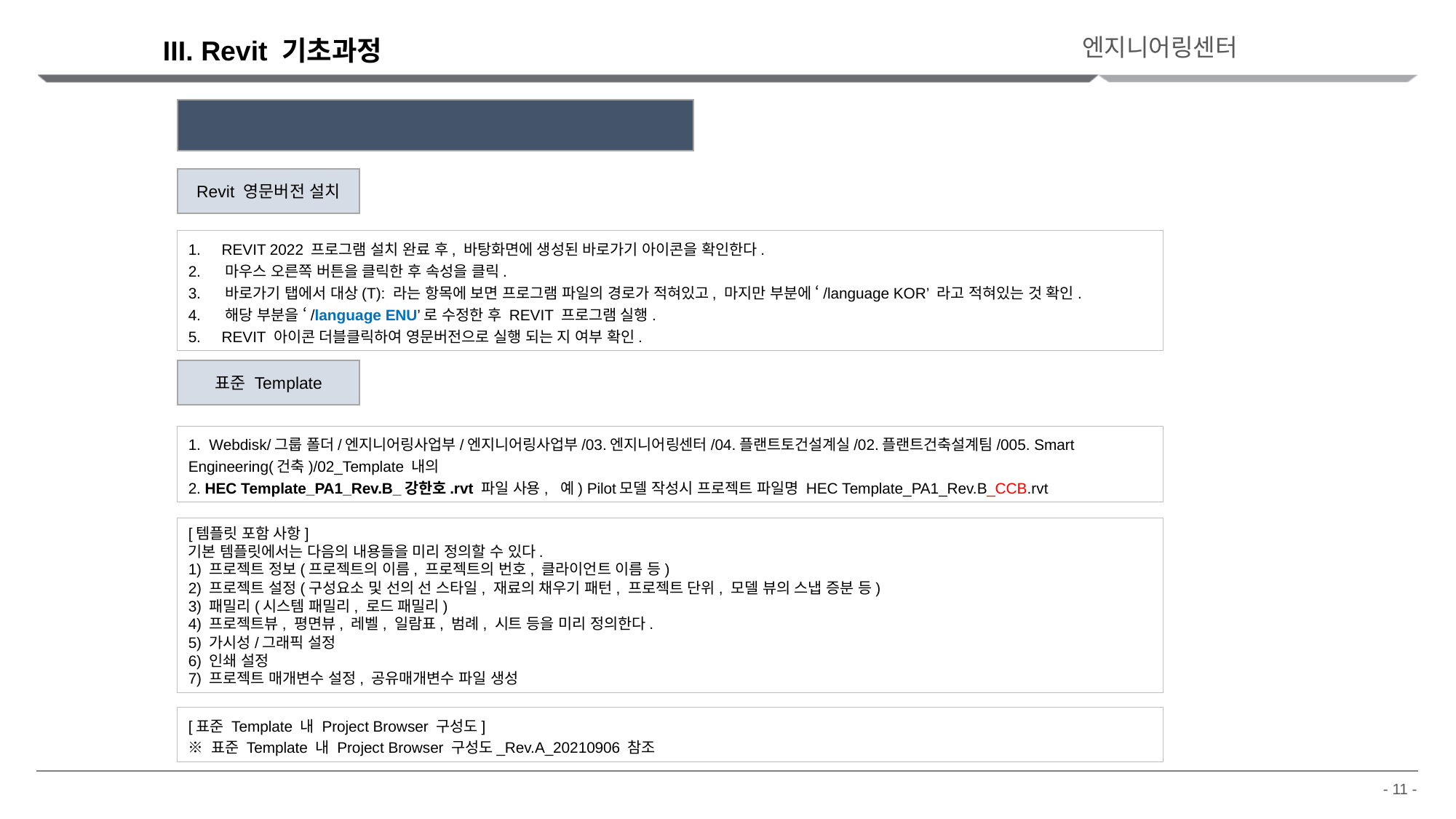

III. Revit 기초과정
엔지니어링센터
1. Revit 설치 및 참고 파일
Revit 영문버전 설치
1.     REVIT 2022 프로그램 설치 완료 후, 바탕화면에 생성된 바로가기 아이콘을 확인한다.
2.     마우스 오른쪽 버튼을 클릭한 후 속성을 클릭.
3.     바로가기 탭에서 대상(T): 라는 항목에 보면 프로그램 파일의 경로가 적혀있고, 마지만 부분에 ‘/language KOR’ 라고 적혀있는 것 확인.
4.     해당 부분을 ‘/language ENU’로 수정한 후 REVIT 프로그램 실행.
5.     REVIT 아이콘 더블클릭하여 영문버전으로 실행 되는 지 여부 확인.
표준 Template
1.  Webdisk/그룹 폴더/엔지니어링사업부/엔지니어링사업부/03.엔지니어링센터/04.플랜트토건설계실/02.플랜트건축설계팀/005. Smart Engineering(건축)/02_Template 내의
2. HEC Template_PA1_Rev.B_강한호.rvt 파일 사용,  예) Pilot모델 작성시 프로젝트 파일명 HEC Template_PA1_Rev.B_CCB.rvt
[템플릿 포함 사항]
기본 템플릿에서는 다음의 내용들을 미리 정의할 수 있다.
1) 프로젝트 정보(프로젝트의 이름, 프로젝트의 번호, 클라이언트 이름 등)
2) 프로젝트 설정(구성요소 및 선의 선 스타일, 재료의 채우기 패턴, 프로젝트 단위, 모델 뷰의 스냅 증분 등)
3) 패밀리(시스템 패밀리, 로드 패밀리)
4) 프로젝트뷰, 평면뷰, 레벨, 일람표, 범례, 시트 등을 미리 정의한다.
5) 가시성/그래픽 설정
6) 인쇄 설정
7) 프로젝트 매개변수 설정, 공유매개변수 파일 생성
[표준 Template 내 Project Browser 구성도]
※ 표준 Template 내 Project Browser 구성도_Rev.A_20210906 참조